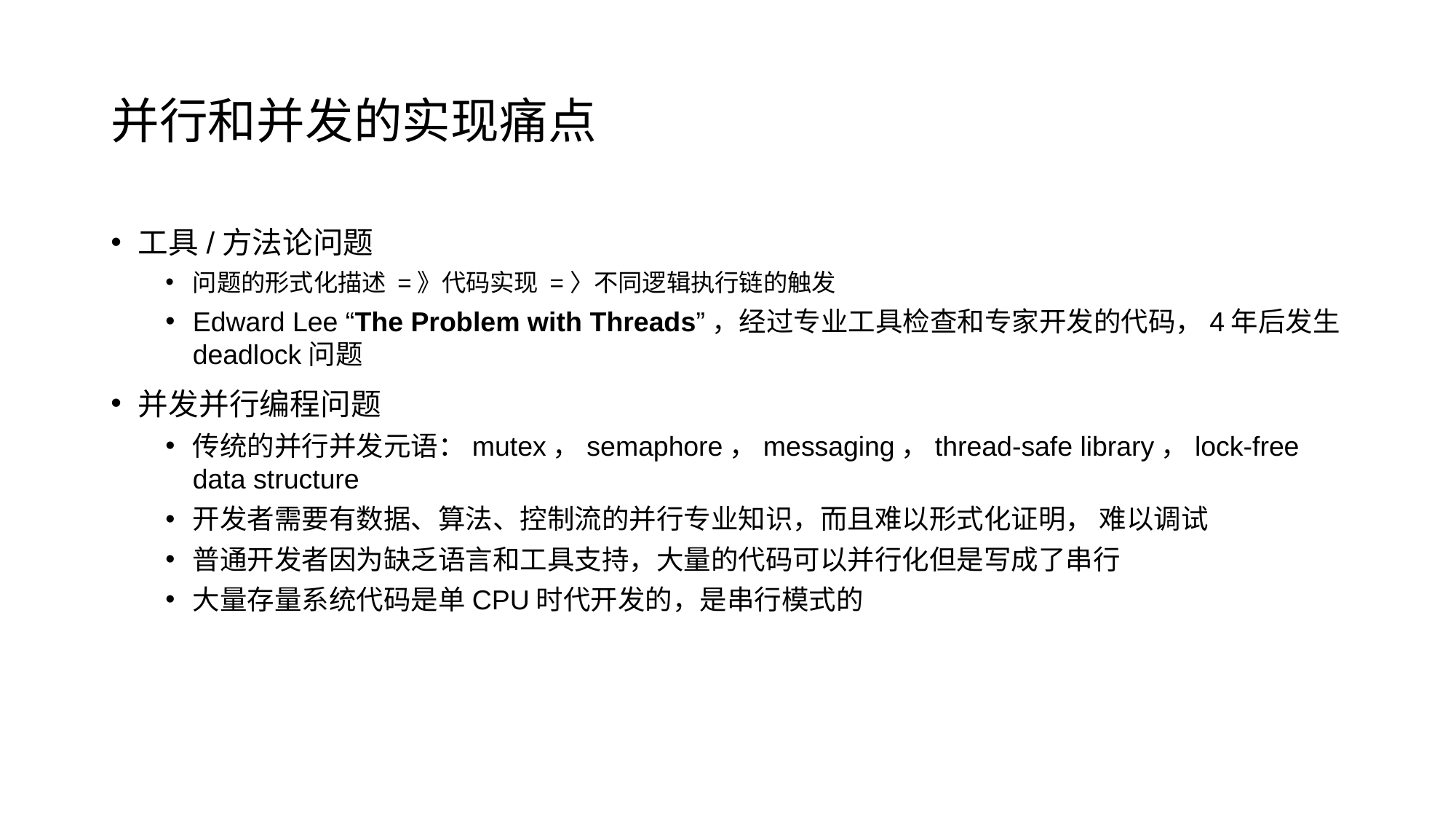

# 并行和并发的实现痛点
工具/方法论问题
问题的形式化描述 =》代码实现 =〉不同逻辑执行链的触发
Edward Lee “The Problem with Threads”，经过专业工具检查和专家开发的代码，4年后发生deadlock问题
并发并行编程问题
传统的并行并发元语：mutex，semaphore，messaging，thread-safe library，lock-free data structure
开发者需要有数据、算法、控制流的并行专业知识，而且难以形式化证明， 难以调试
普通开发者因为缺乏语言和工具支持，大量的代码可以并行化但是写成了串行
大量存量系统代码是单CPU时代开发的，是串行模式的